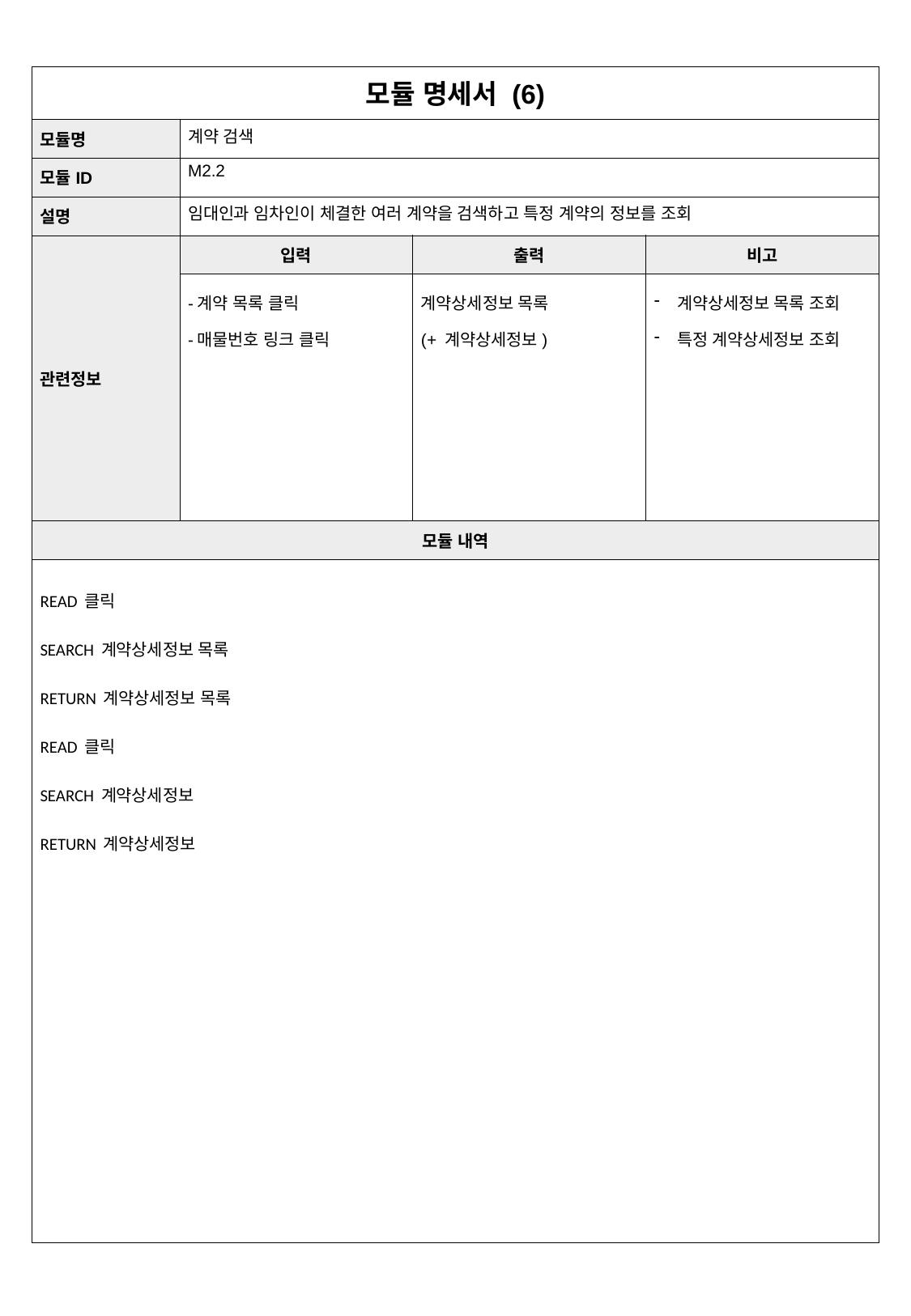

| 모듈 명세서 (6) | 주문신청서작성 |  |  |
| --- | --- | --- | --- |
| 모듈명 | 계약 검색 |  |  |
| 모듈ID | M2.2 |  |  |
| 설명 | 임대인과 임차인이 체결한 여러 계약을 검색하고 특정 계약의 정보를 조회 |  |  |
| 관련정보 | 입력 | 출력 | 비고 |
|  | -계약 목록 클릭 -매물번호 링크 클릭 | 계약상세정보 목록 (+ 계약상세정보) | 계약상세정보 목록 조회 특정 계약상세정보 조회 |
| 모듈 내역 |  |  |  |
| READ 클릭 SEARCH 계약상세정보 목록 RETURN 계약상세정보 목록 READ 클릭 SEARCH 계약상세정보 RETURN 계약상세정보 |  |  |  |